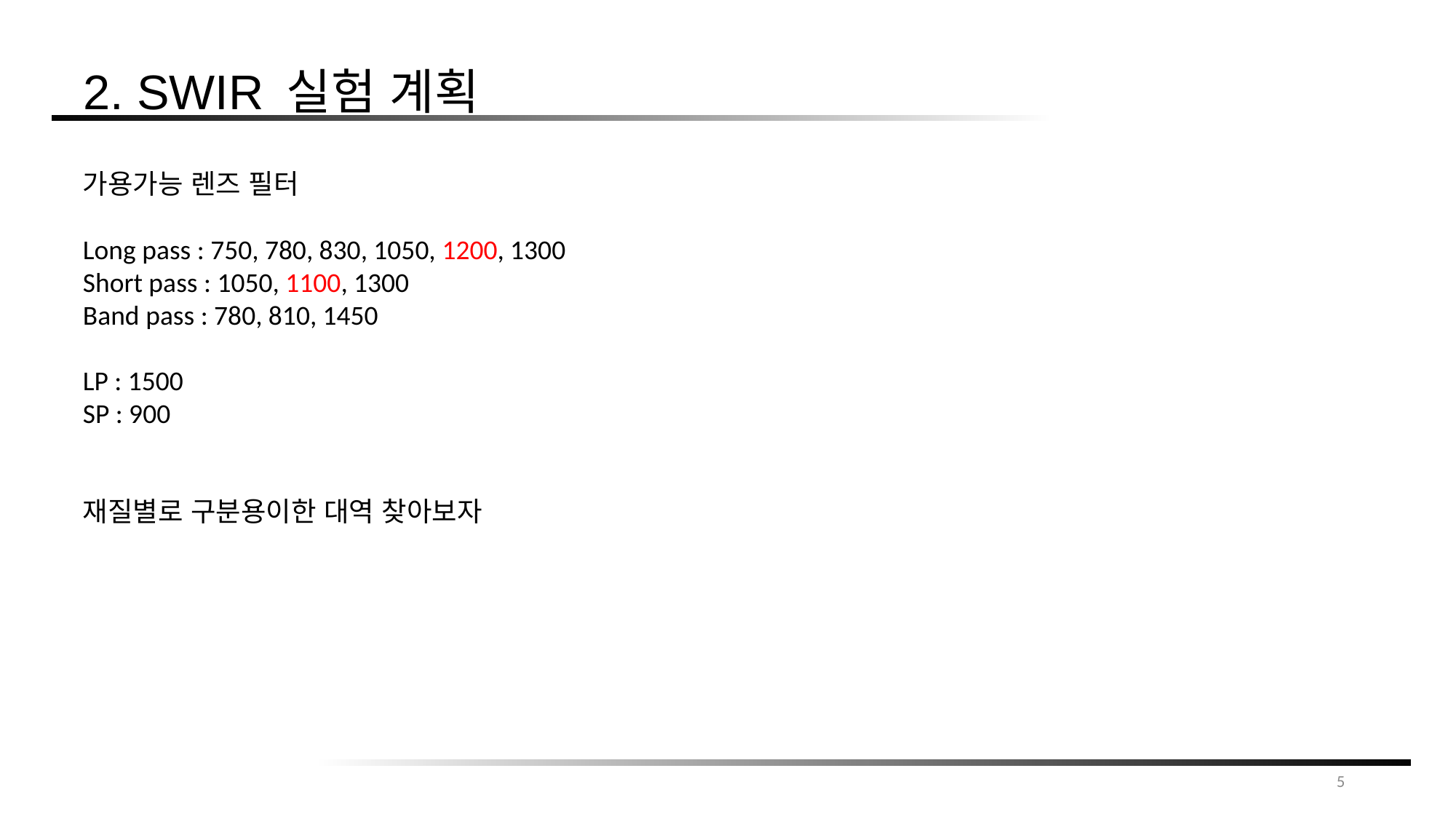

2. SWIR 실험 계획
가용가능 렌즈 필터

Long pass : 750, 780, 830, 1050, 1200, 1300
Short pass : 1050, 1100, 1300
Band pass : 780, 810, 1450

LP : 1500
SP : 900

재질별로 구분용이한 대역 찾아보자
5